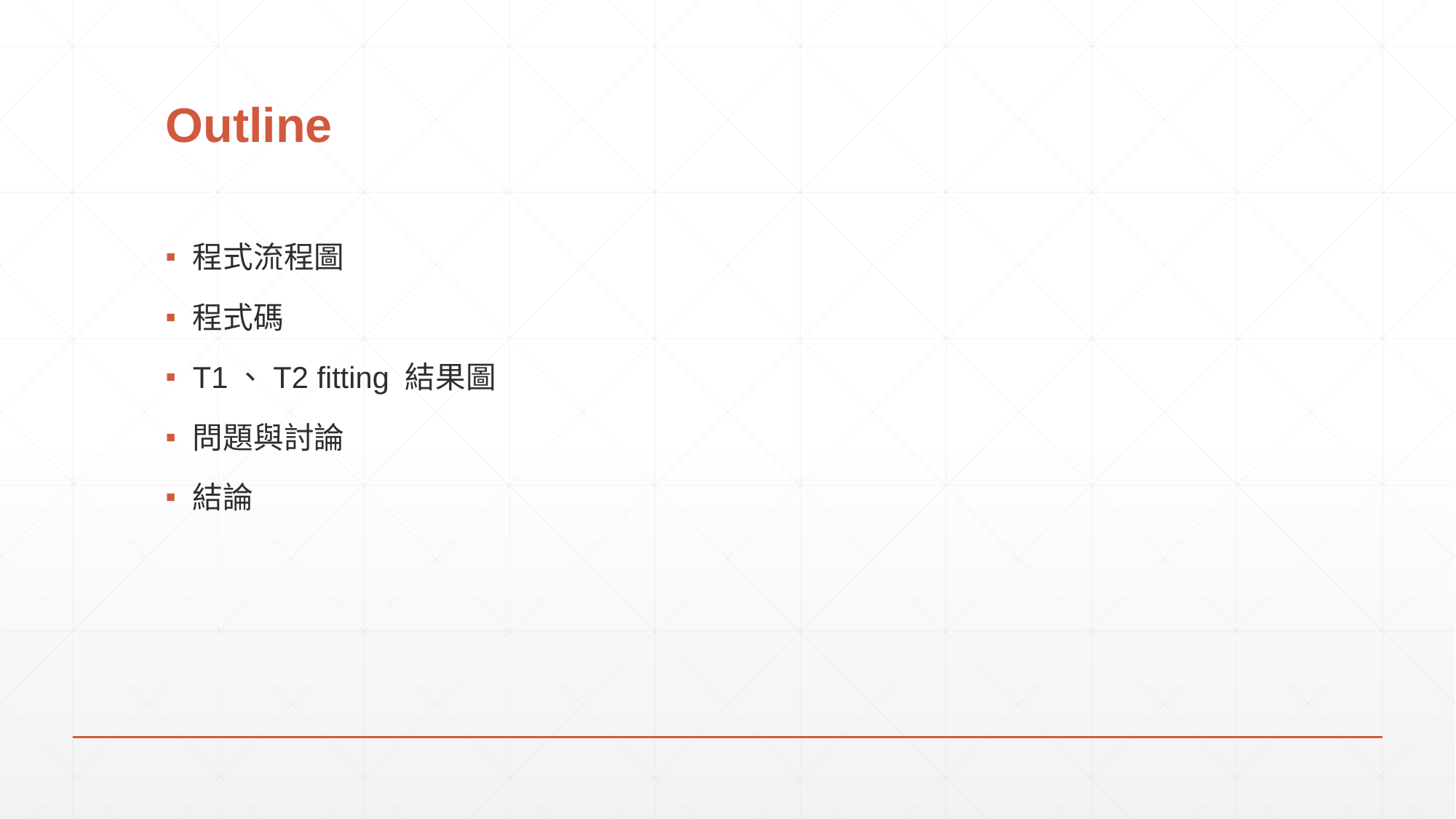

# Outline
程式流程圖
程式碼
T1、T2 fitting 結果圖
問題與討論
結論